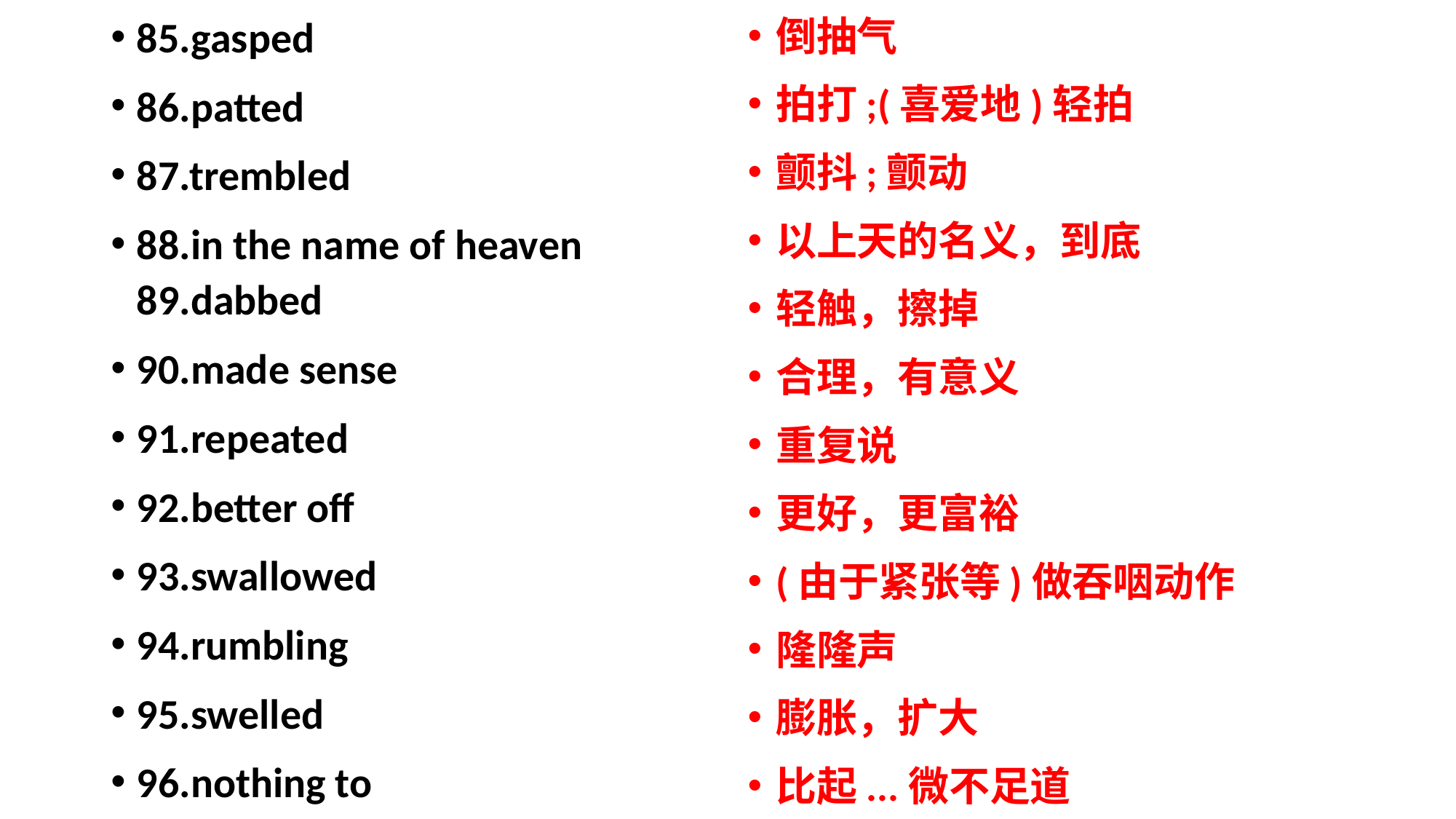

85.gasped
86.patted
87.trembled
88.in the name of heaven 89.dabbed
90.made sense
91.repeated
92.better off
93.swallowed
94.rumbling
95.swelled
96.nothing to
倒抽气
拍打;(喜爱地)轻拍
颤抖;颤动
以上天的名义，到底
轻触，擦掉
合理，有意义
重复说
更好，更富裕
(由于紧张等)做吞咽动作
隆隆声
膨胀，扩大
比起...微不足道